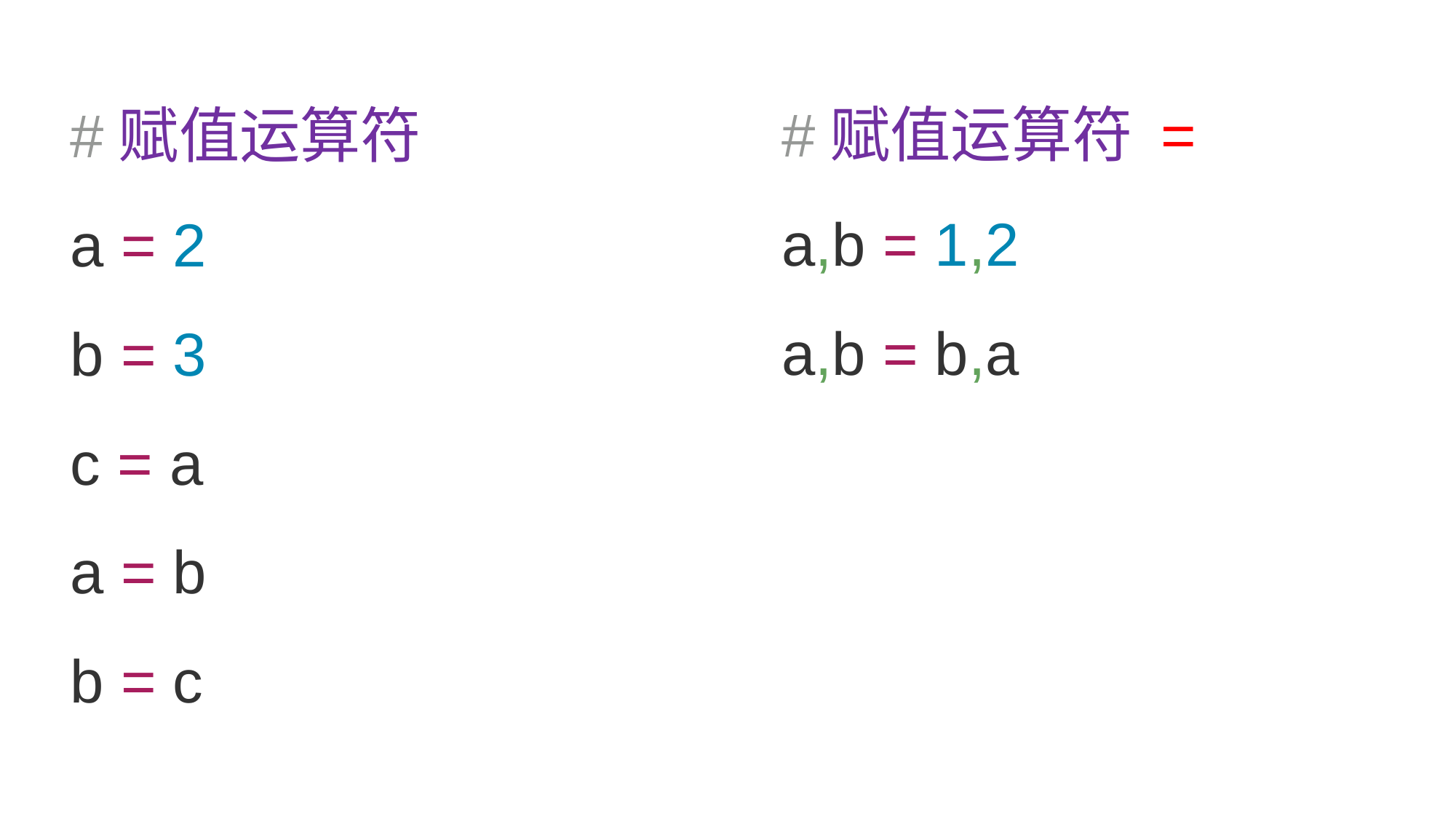

#赋值运算符
a = 2
b = 3
c = a
a = b
b = c
#赋值运算符 =
a,b = 1,2
a,b = b,a